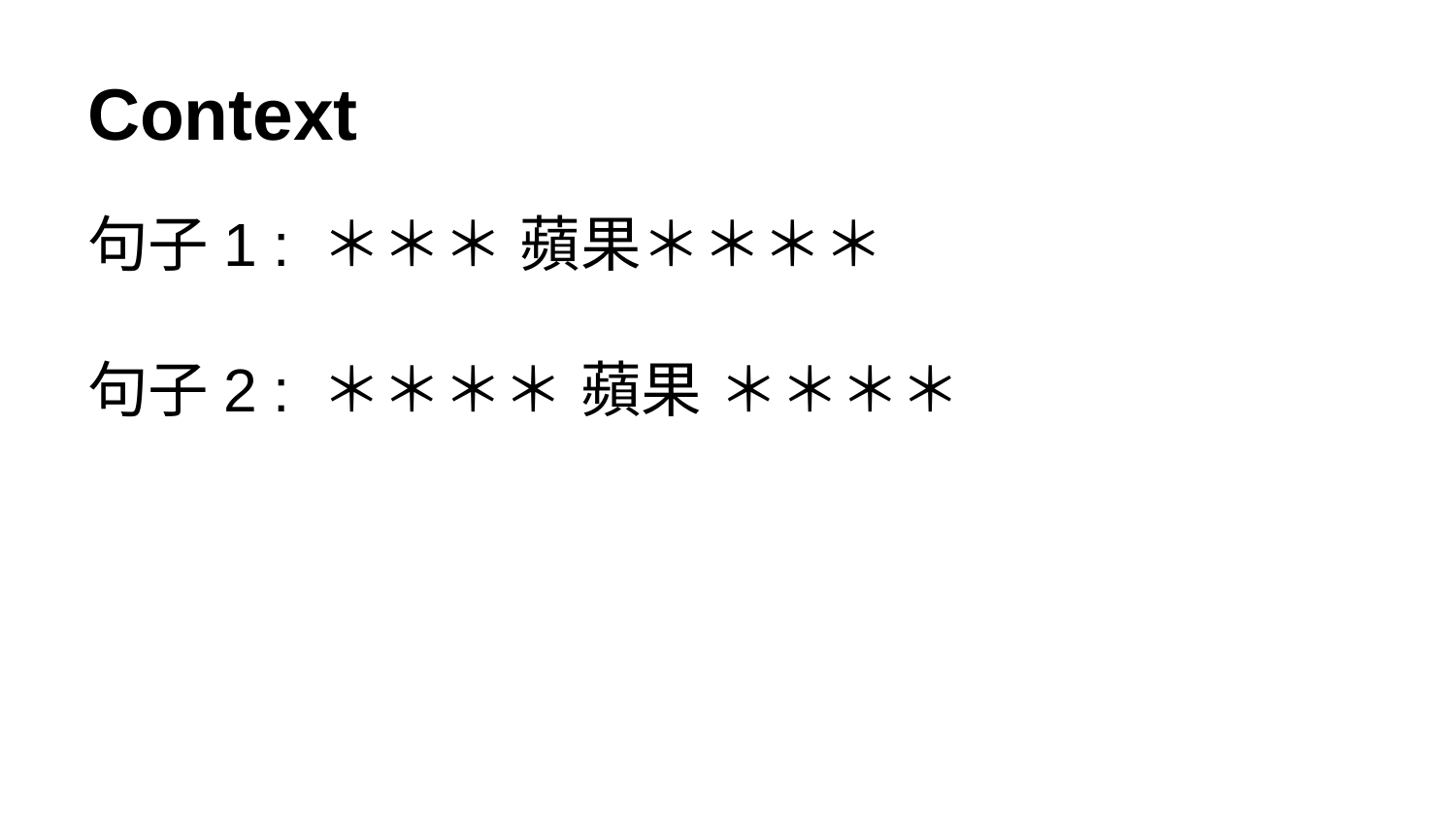

# Context
句子1 : ＊＊＊ 蘋果＊＊＊＊

句子2 : ＊＊＊＊ 蘋果 ＊＊＊＊